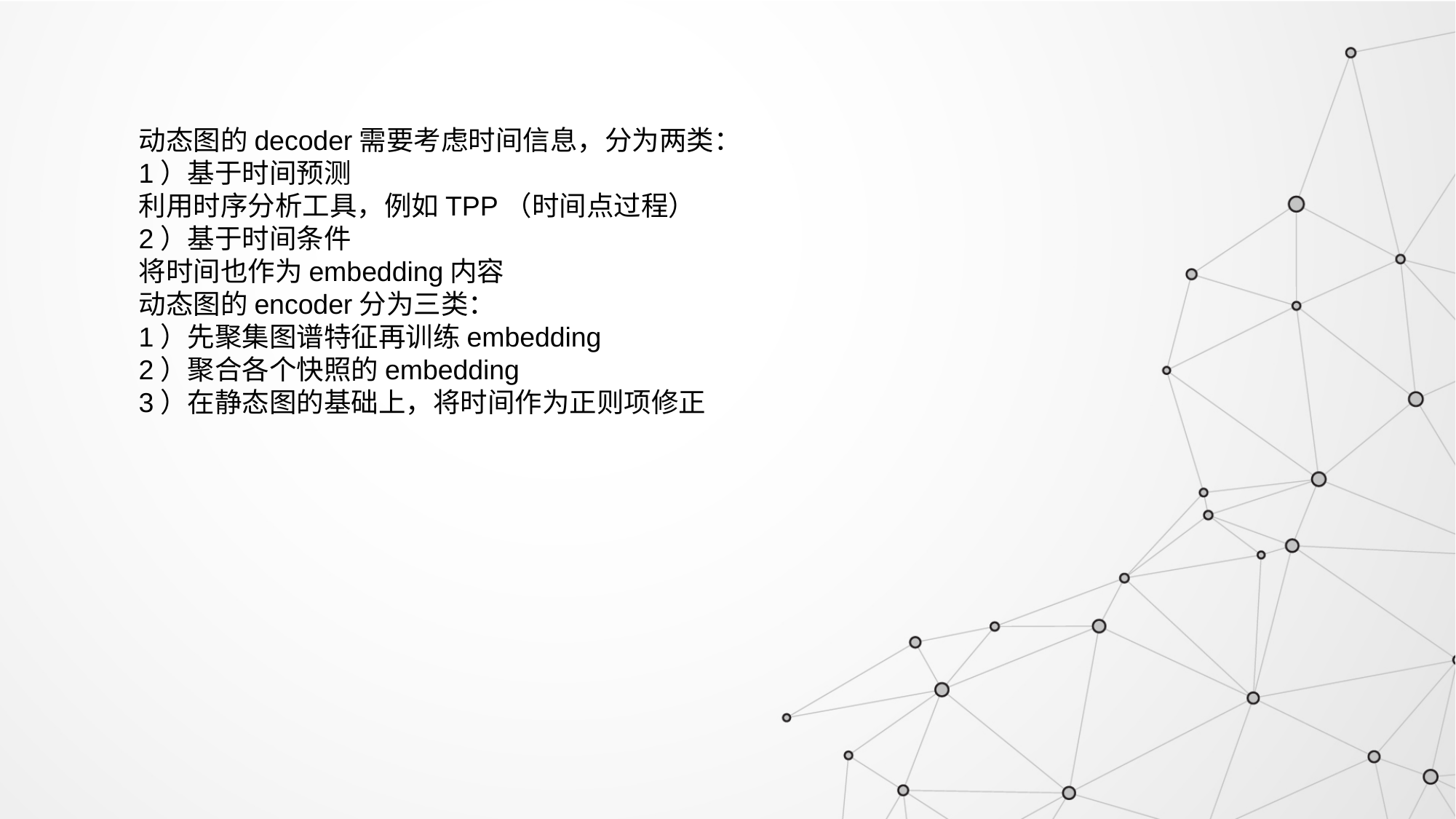

动态图的decoder需要考虑时间信息，分为两类：
1）基于时间预测
利用时序分析工具，例如TPP（时间点过程）
2）基于时间条件
将时间也作为embedding内容
动态图的encoder分为三类：
1）先聚集图谱特征再训练embedding
2）聚合各个快照的embedding
3）在静态图的基础上，将时间作为正则项修正